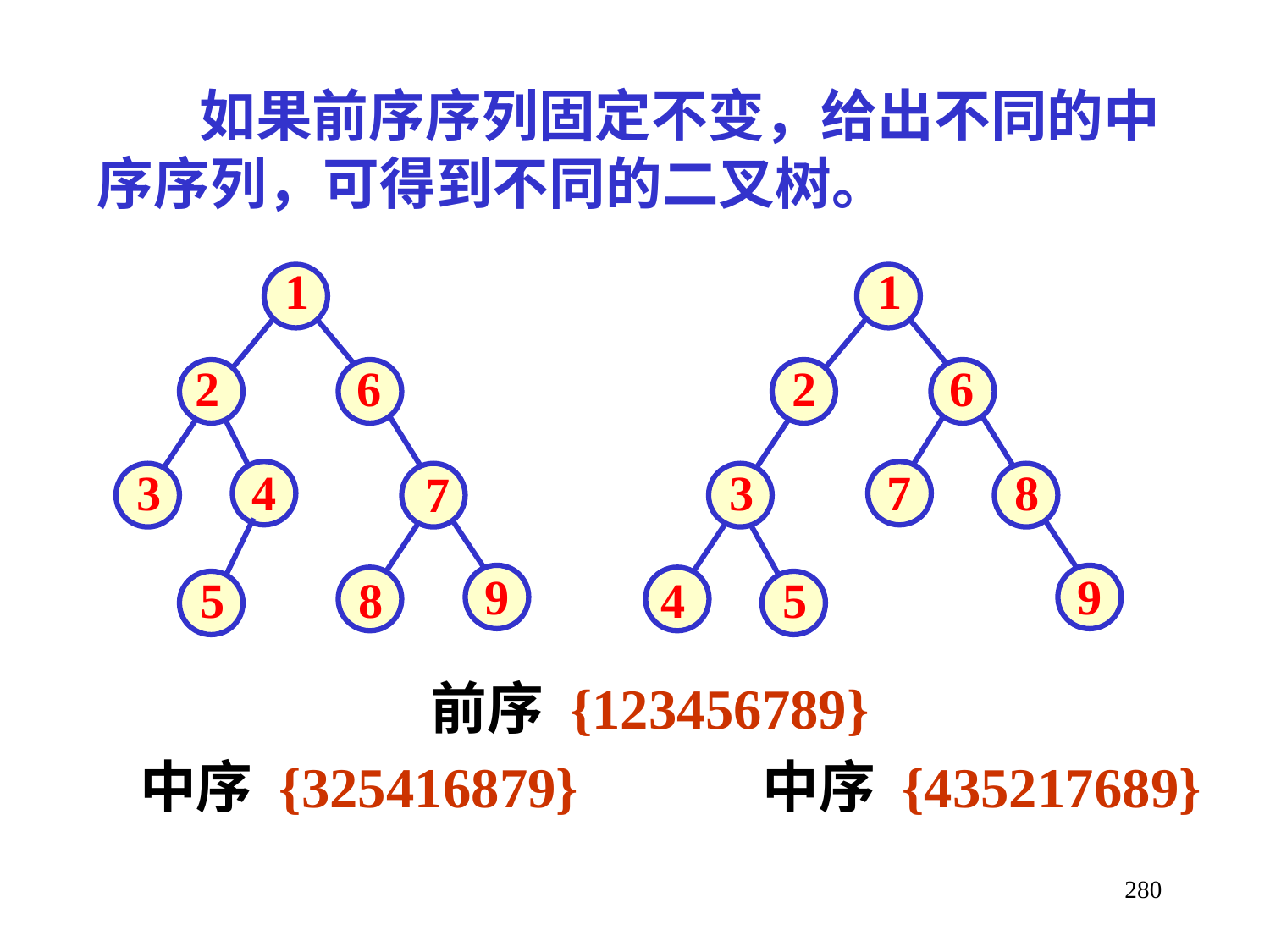

如果前序序列固定不变，给出不同的中序序列，可得到不同的二叉树。
1
1

2
6
2
6

3
4
3
7
8
7

9
9
5
8
4
5

前序 {123456789}
   中序 {325416879}            中序 {435217689}
280